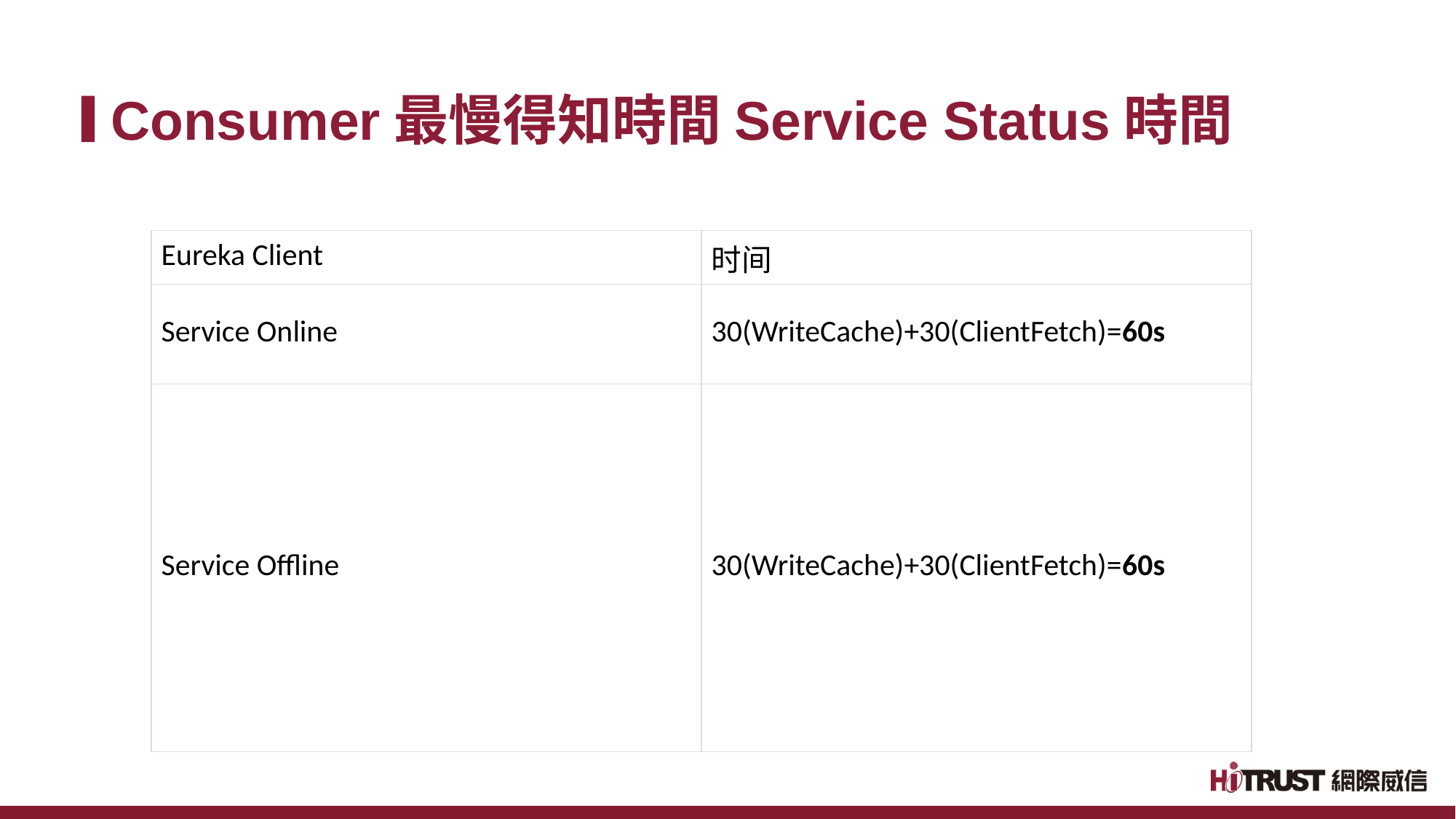

# Consumer最慢得知時間Service Status時間

| Eureka Client | 时间 |
| --- | --- |
| Service Online | 30(WriteCache)+30(ClientFetch)=60s |
| Service Offline | 30(WriteCache)+30(ClientFetch)=60s |